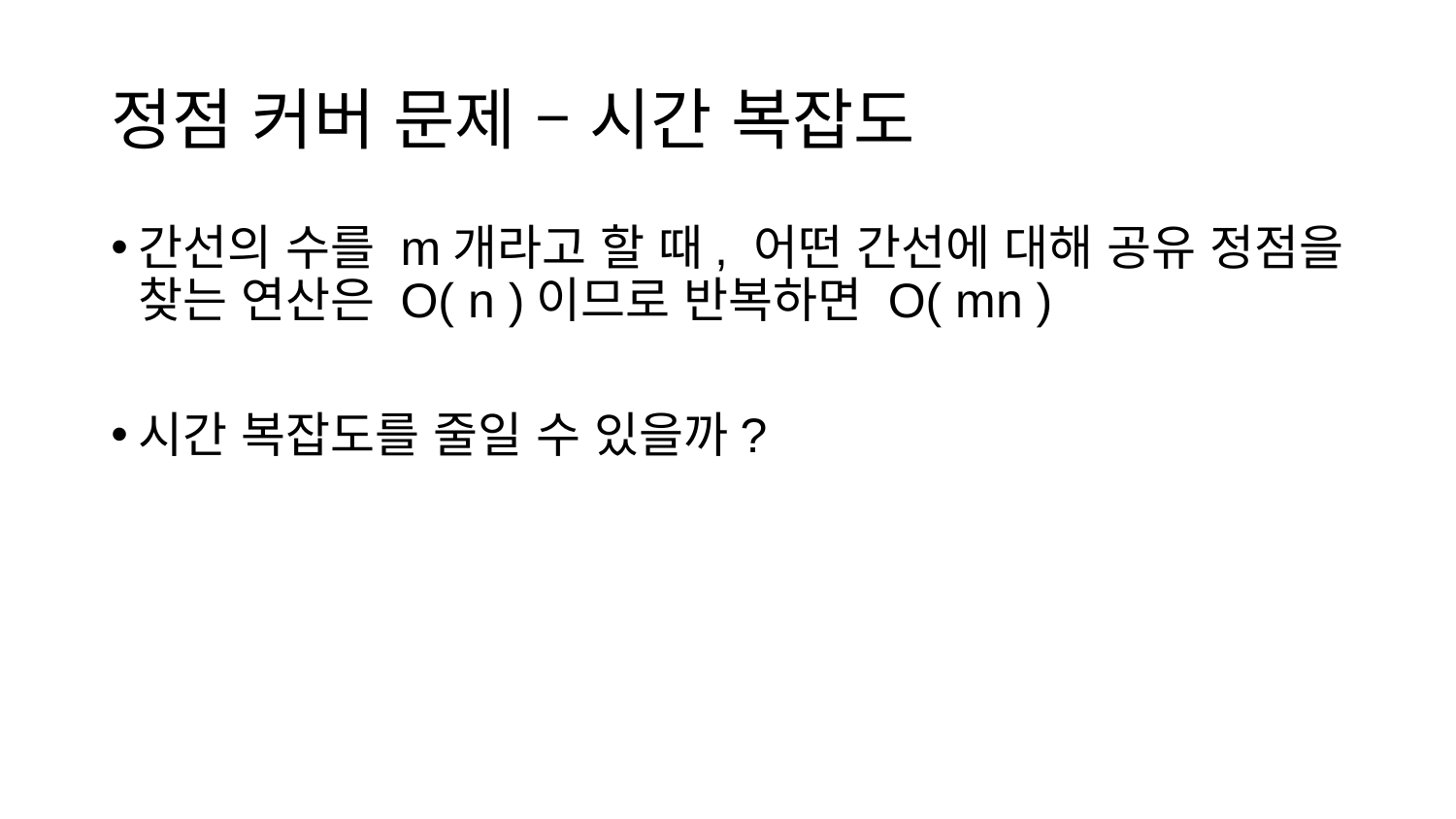

# 정점 커버 문제 – 시간 복잡도
간선의 수를 m개라고 할 때, 어떤 간선에 대해 공유 정점을 찾는 연산은 O( n )이므로 반복하면 O( mn )

시간 복잡도를 줄일 수 있을까?